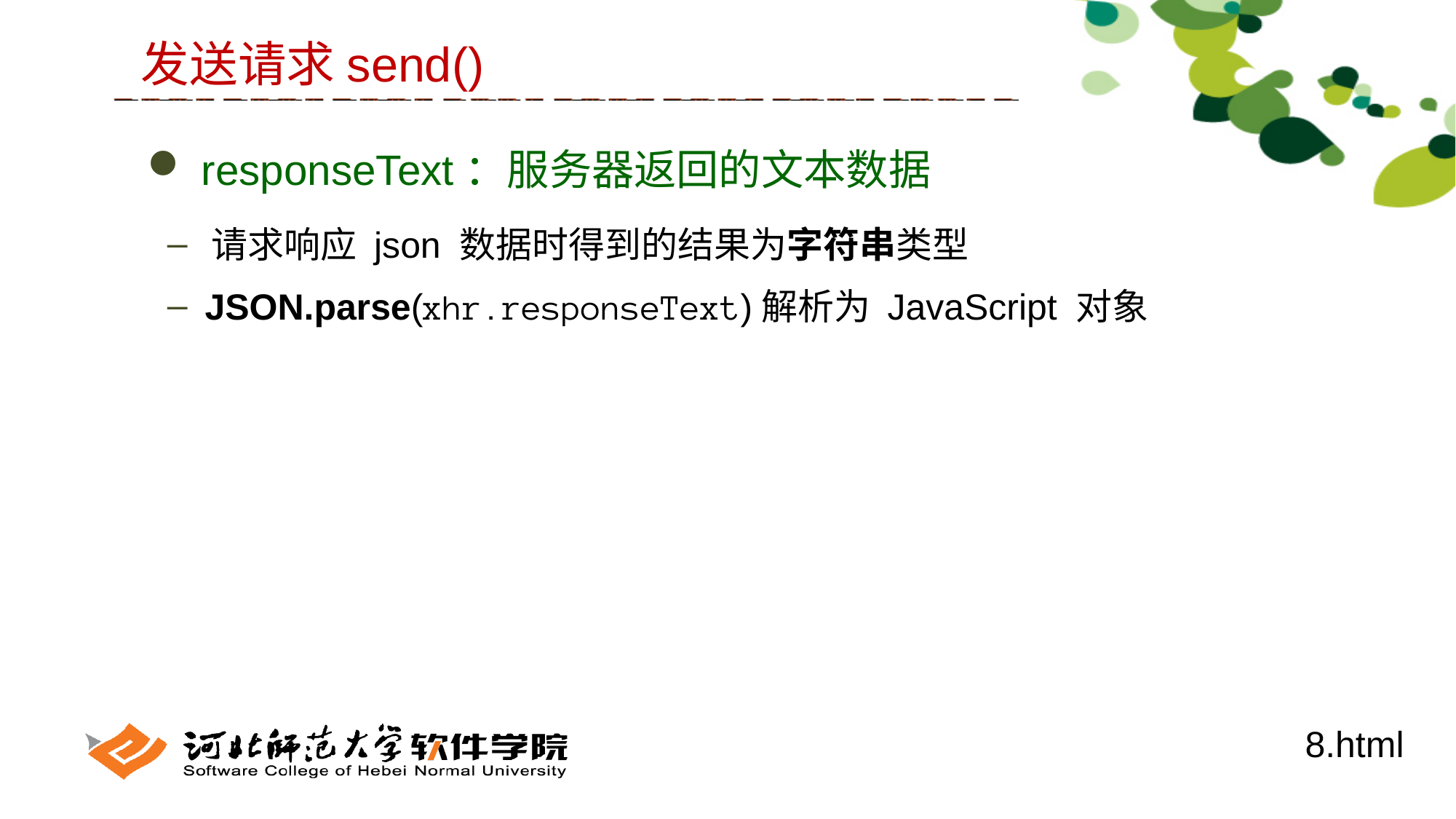

发送请求send()

 responseText：服务器返回的文本数据
 请求响应 json 数据时得到的结果为字符串类型
 JSON.parse(xhr.responseText)解析为 JavaScript 对象

8.html